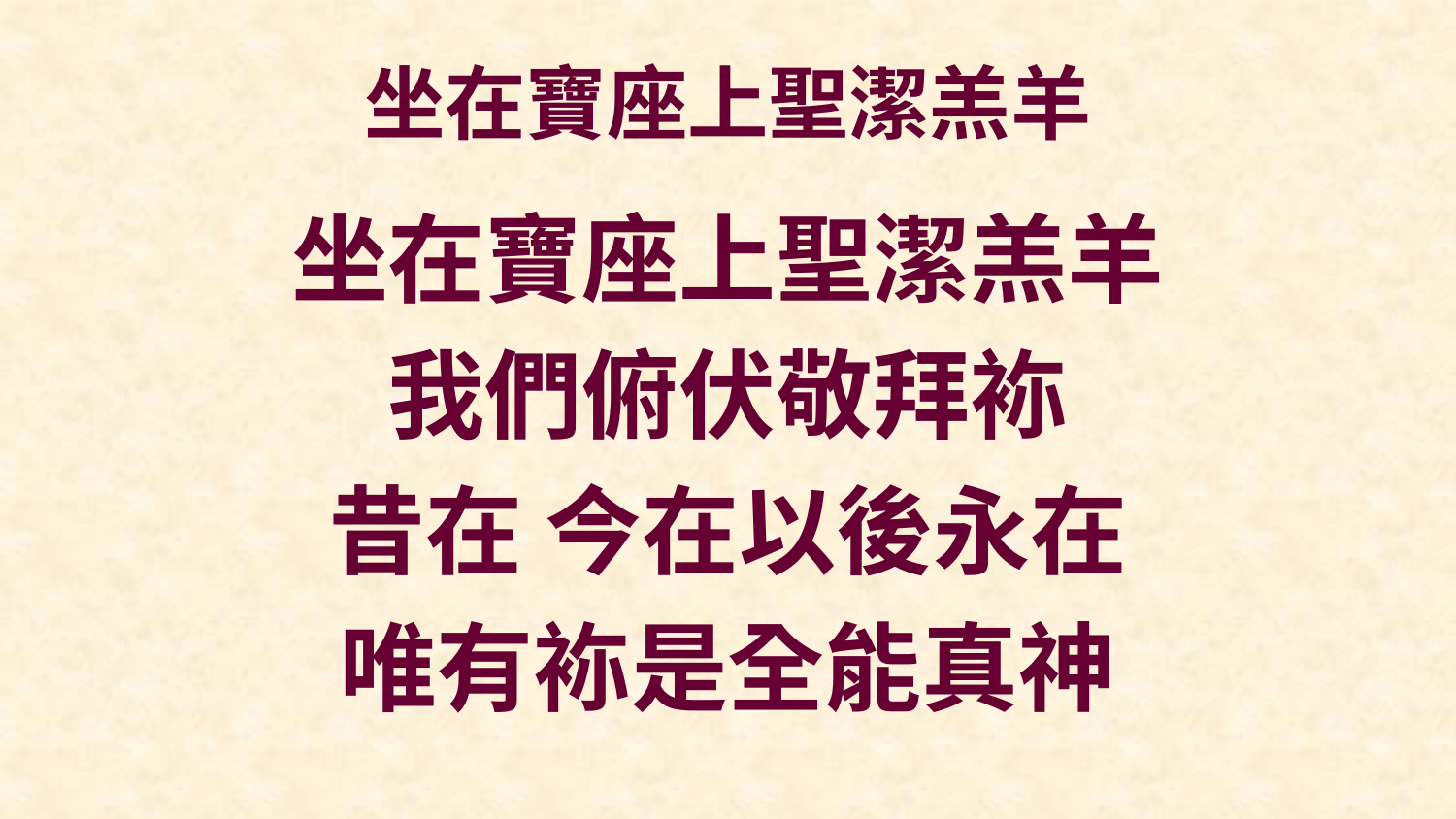

# 坐在寶座上聖潔羔羊
坐在寶座上聖潔羔羊
我們俯伏敬拜袮
昔在 今在以後永在
唯有袮是全能真神